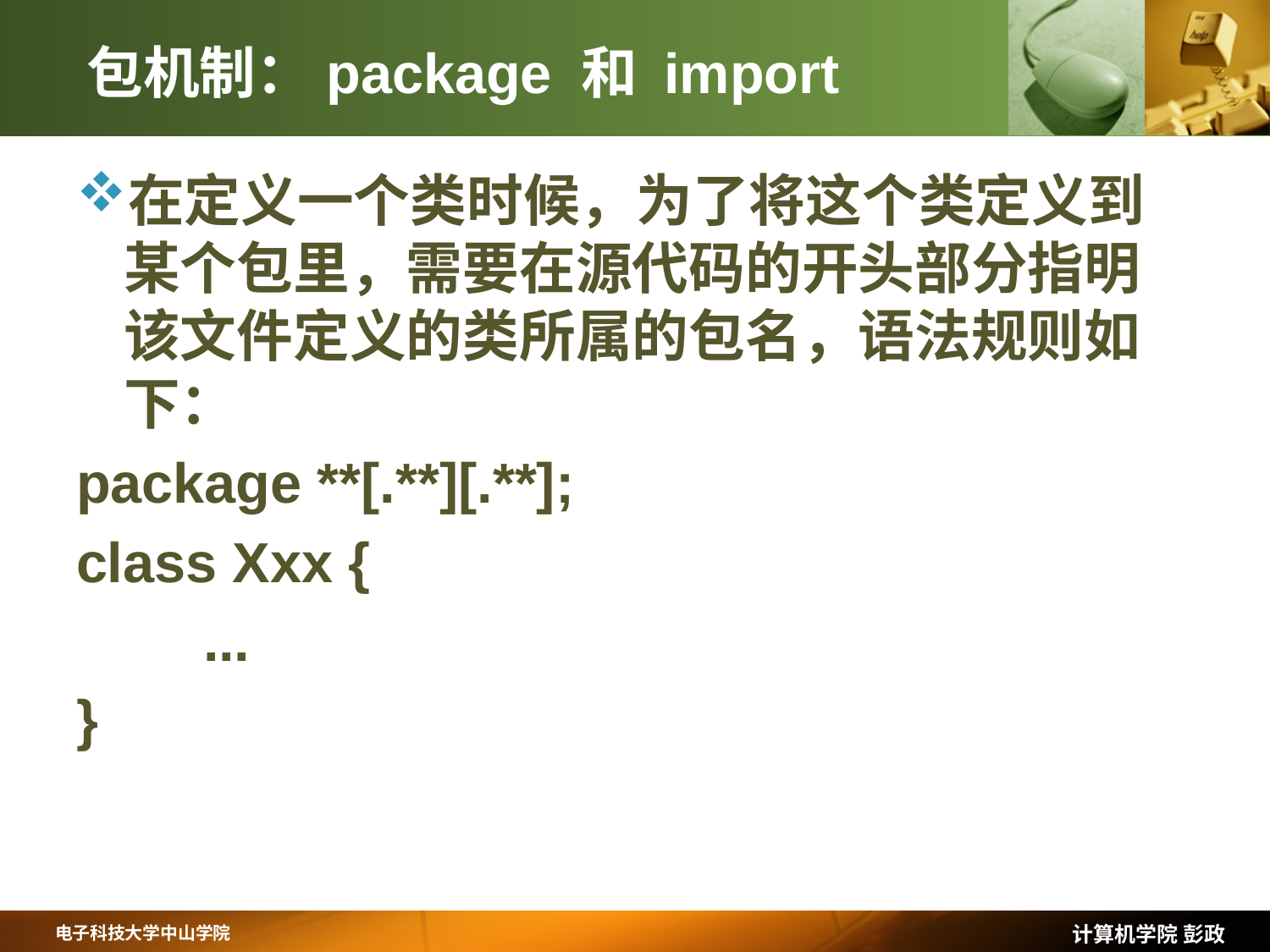

# 包机制：package 和 import
在定义一个类时候，为了将这个类定义到某个包里，需要在源代码的开头部分指明该文件定义的类所属的包名，语法规则如下：
package **[.**][.**];
class Xxx {
	...
}
计算机学院 彭政
电子科技大学中山学院